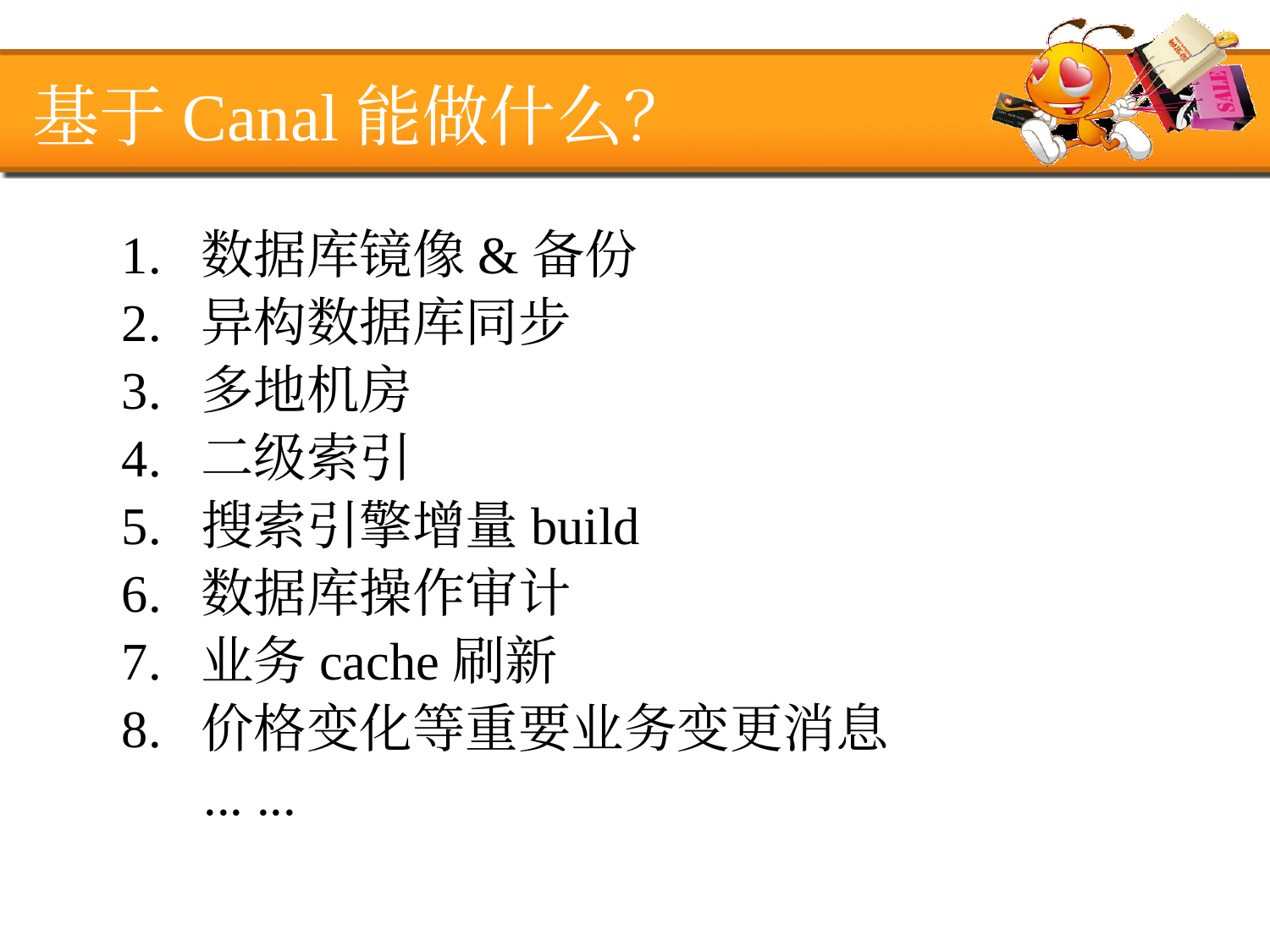

基于Canal能做什么？
1.  数据库镜像&备份
2.  异构数据库同步
3.  多地机房
4.  二级索引
5.  搜索引擎增量build
6.  数据库操作审计
7.  业务cache刷新
8.  价格变化等重要业务变更消息
	... ...